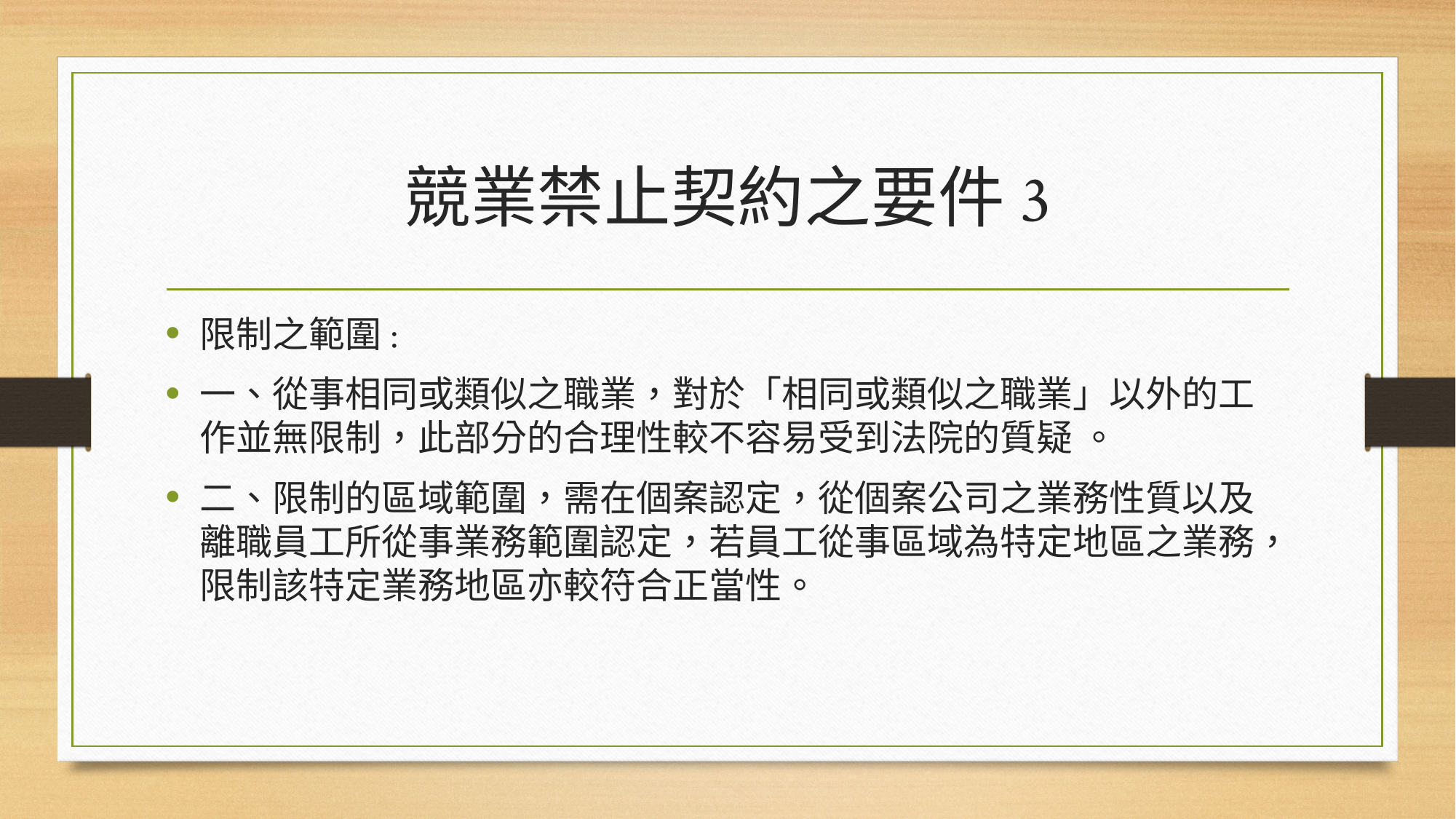

# 競業禁止契約之要件3
限制之範圍:
一、從事相同或類似之職業，對於「相同或類似之職業」以外的工作並無限制，此部分的合理性較不容易受到法院的質疑 。
二、限制的區域範圍，需在個案認定，從個案公司之業務性質以及離職員工所從事業務範圍認定，若員工從事區域為特定地區之業務，限制該特定業務地區亦較符合正當性。